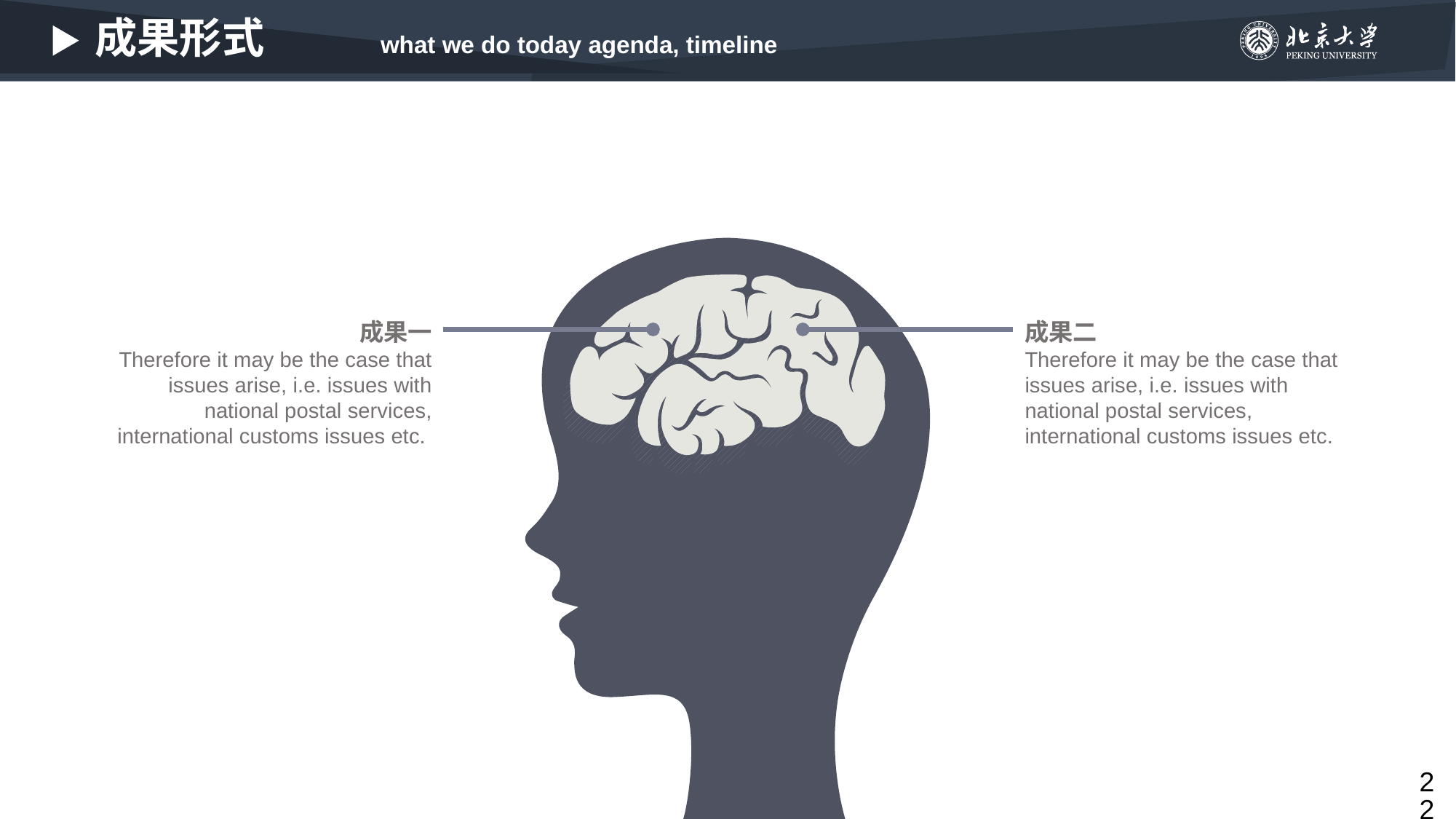

成果形式           what we do today agenda, timeline

成果一
Therefore it may be the case that issues arise, i.e. issues with national postal services, international customs issues etc.
成果二
Therefore it may be the case that issues arise, i.e. issues with national postal services, international customs issues etc.
22